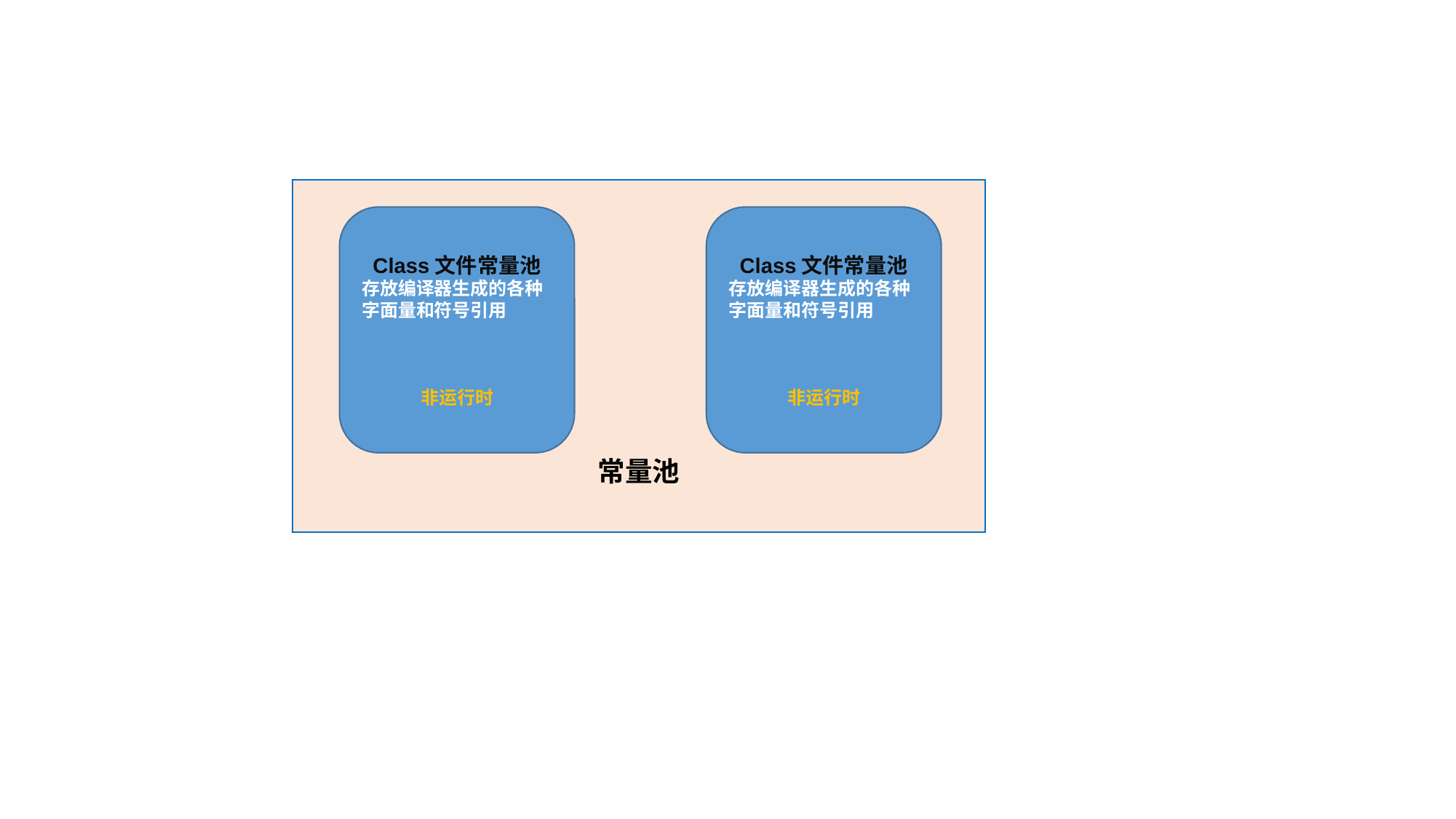

常量池
Class文件常量池
存放编译器生成的各种字面量和符号引用

非运行时
Class文件常量池
存放编译器生成的各种字面量和符号引用

非运行时